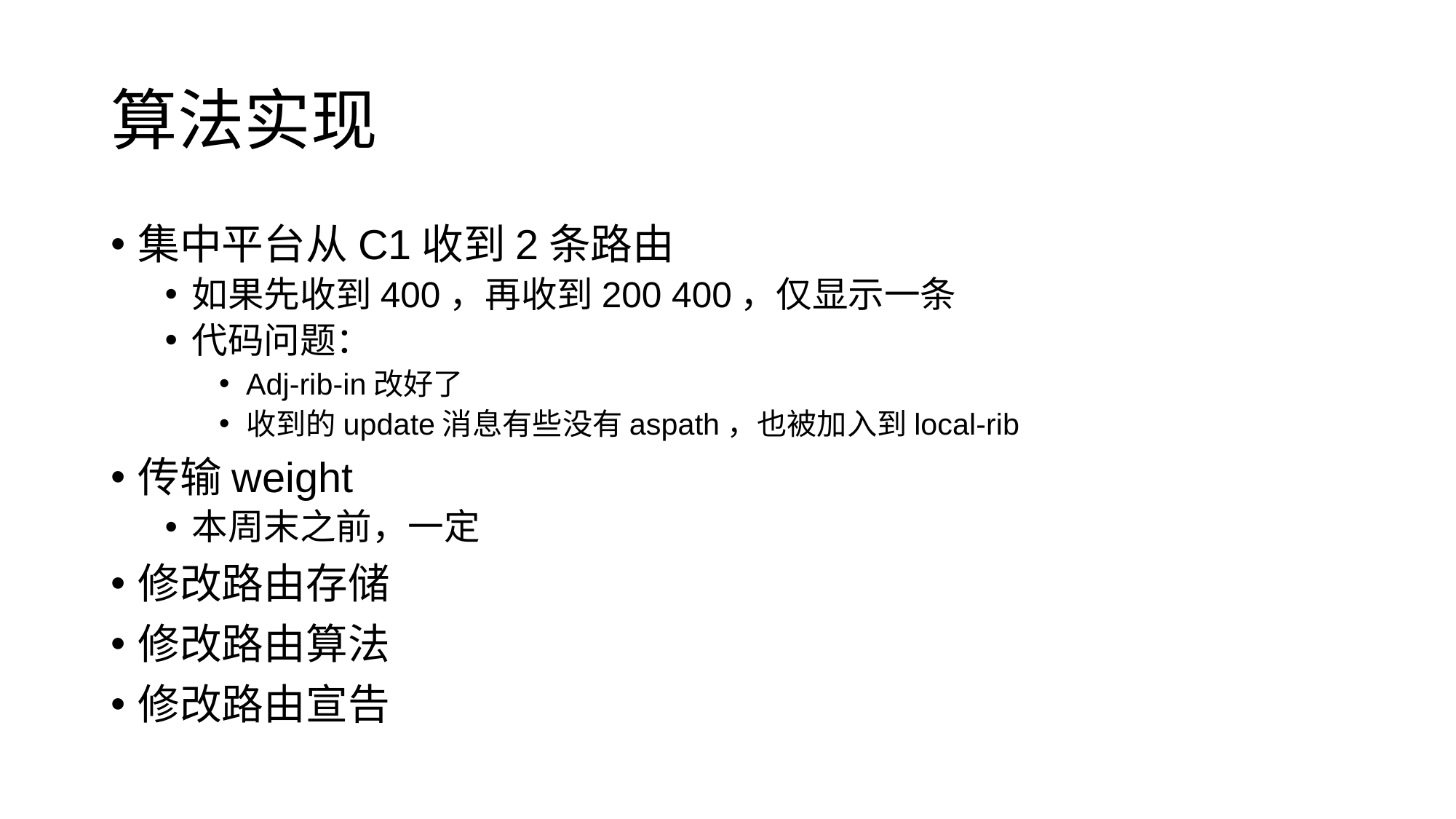

# 算法实现
集中平台从C1收到2条路由
如果先收到400，再收到200 400，仅显示一条
代码问题：
Adj-rib-in改好了
收到的update消息有些没有aspath，也被加入到local-rib
传输weight
本周末之前，一定
修改路由存储
修改路由算法
修改路由宣告